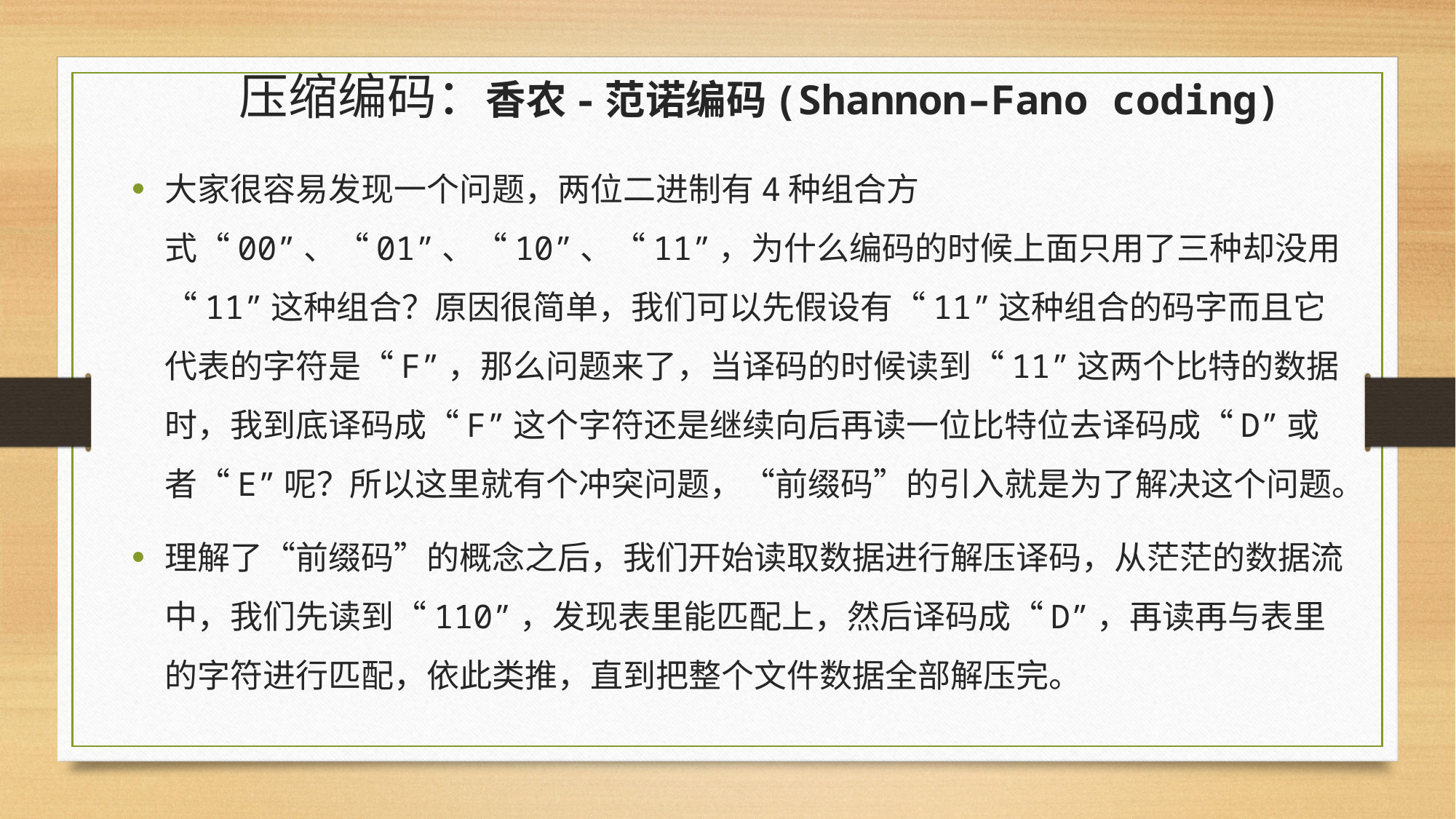

# 压缩编码：香农-范诺编码(Shannon–Fano coding)
大家很容易发现一个问题，两位二进制有4种组合方式“00”、“01”、“10”、“11”，为什么编码的时候上面只用了三种却没用“11”这种组合？原因很简单，我们可以先假设有“11”这种组合的码字而且它代表的字符是“F”，那么问题来了，当译码的时候读到“11”这两个比特的数据时，我到底译码成“F”这个字符还是继续向后再读一位比特位去译码成“D”或者“E”呢？所以这里就有个冲突问题，“前缀码”的引入就是为了解决这个问题。
理解了“前缀码”的概念之后，我们开始读取数据进行解压译码，从茫茫的数据流中，我们先读到“110”，发现表里能匹配上，然后译码成“D”，再读再与表里的字符进行匹配，依此类推，直到把整个文件数据全部解压完。